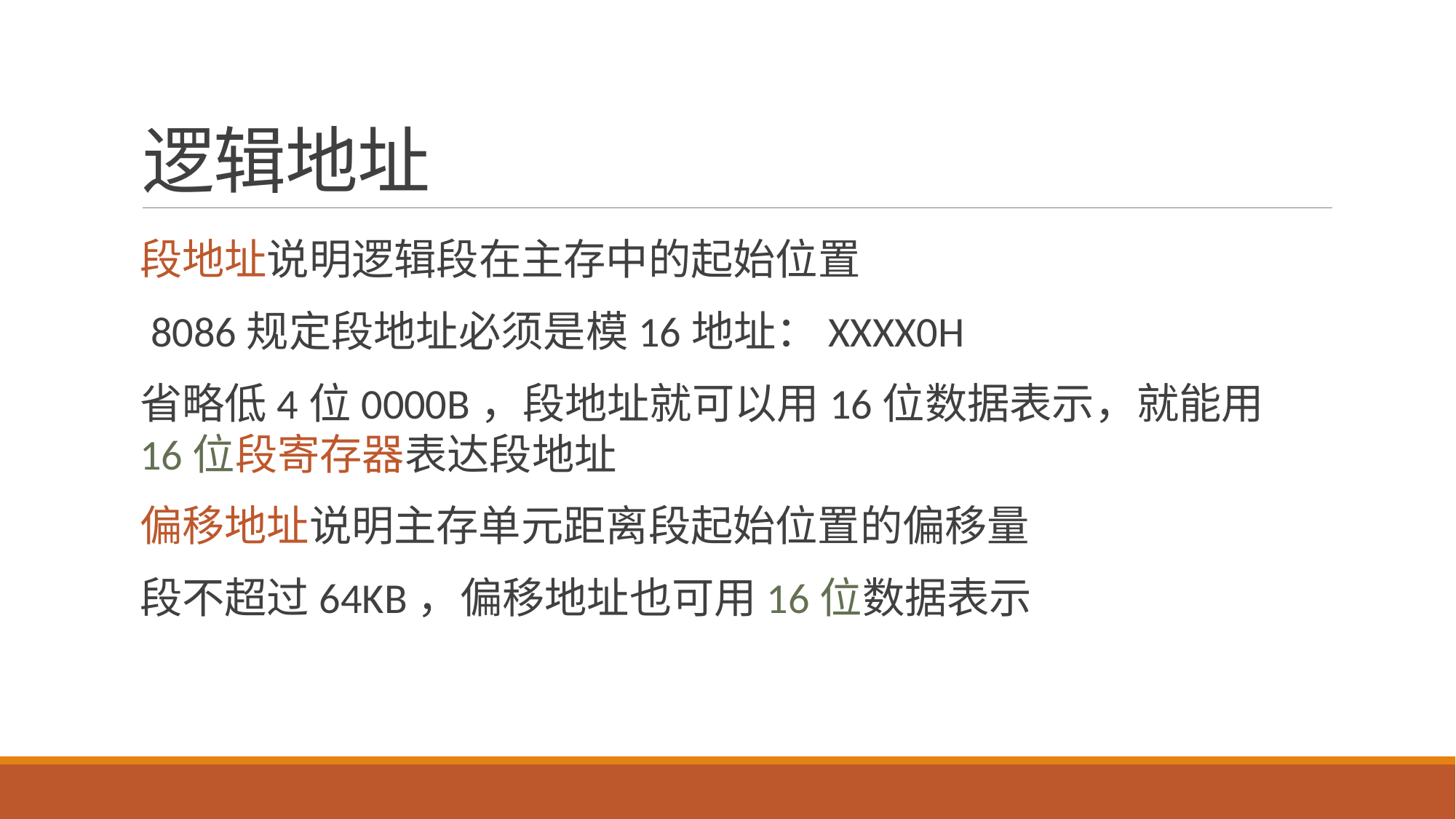

# 逻辑地址
段地址说明逻辑段在主存中的起始位置
8086规定段地址必须是模16地址：XXXX0H
省略低4位0000B，段地址就可以用16位数据表示，就能用16位段寄存器表达段地址
偏移地址说明主存单元距离段起始位置的偏移量
段不超过64KB，偏移地址也可用16位数据表示